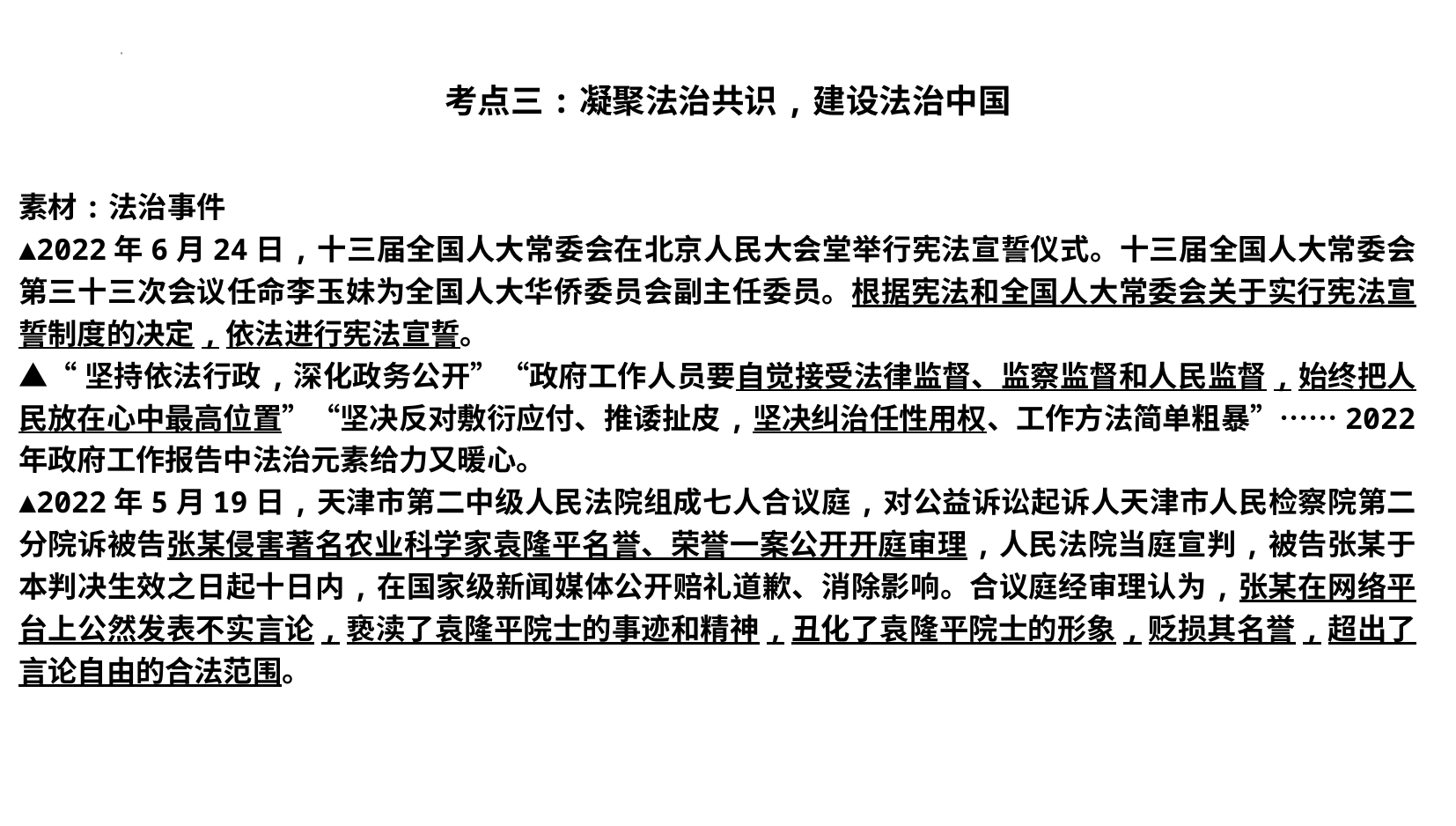

考点三:凝聚法治共识,建设法治中国
素材:法治事件
▲2022年6月24日,十三届全国人大常委会在北京人民大会堂举行宪法宣誓仪式。十三届全国人大常委会第三十三次会议任命李玉妹为全国人大华侨委员会副主任委员。根据宪法和全国人大常委会关于实行宪法宣誓制度的决定,依法进行宪法宣誓。
▲“坚持依法行政,深化政务公开”“政府工作人员要自觉接受法律监督、监察监督和人民监督,始终把人民放在心中最高位置”“坚决反对敷衍应付、推诿扯皮,坚决纠治任性用权、工作方法简单粗暴”……2022年政府工作报告中法治元素给力又暖心。
▲2022年5月19日,天津市第二中级人民法院组成七人合议庭,对公益诉讼起诉人天津市人民检察院第二分院诉被告张某侵害著名农业科学家袁隆平名誉、荣誉一案公开开庭审理,人民法院当庭宣判,被告张某于本判决生效之日起十日内,在国家级新闻媒体公开赔礼道歉、消除影响。合议庭经审理认为,张某在网络平台上公然发表不实言论,亵渎了袁隆平院士的事迹和精神,丑化了袁隆平院士的形象,贬损其名誉,超出了言论自由的合法范围。